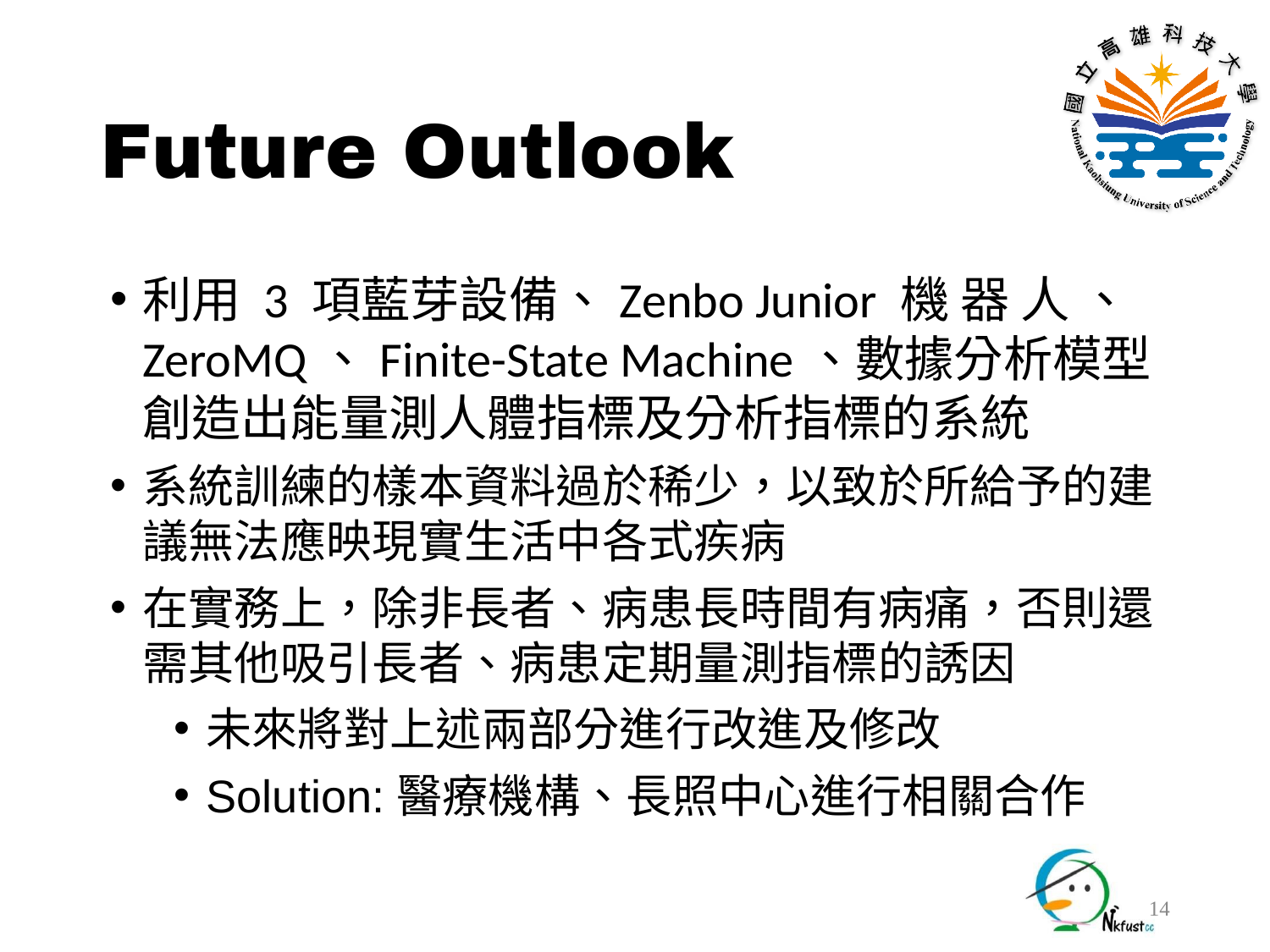

# Future Outlook
利用 3 項藍芽設備、Zenbo Junior 機 器 人 、 ZeroMQ、Finite-State Machine、數據分析模型創造出能量測人體指標及分析指標的系統
系統訓練的樣本資料過於稀少，以致於所給予的建議無法應映現實生活中各式疾病
在實務上，除非長者、病患長時間有病痛，否則還需其他吸引長者、病患定期量測指標的誘因
未來將對上述兩部分進行改進及修改
Solution:醫療機構、長照中心進行相關合作
14